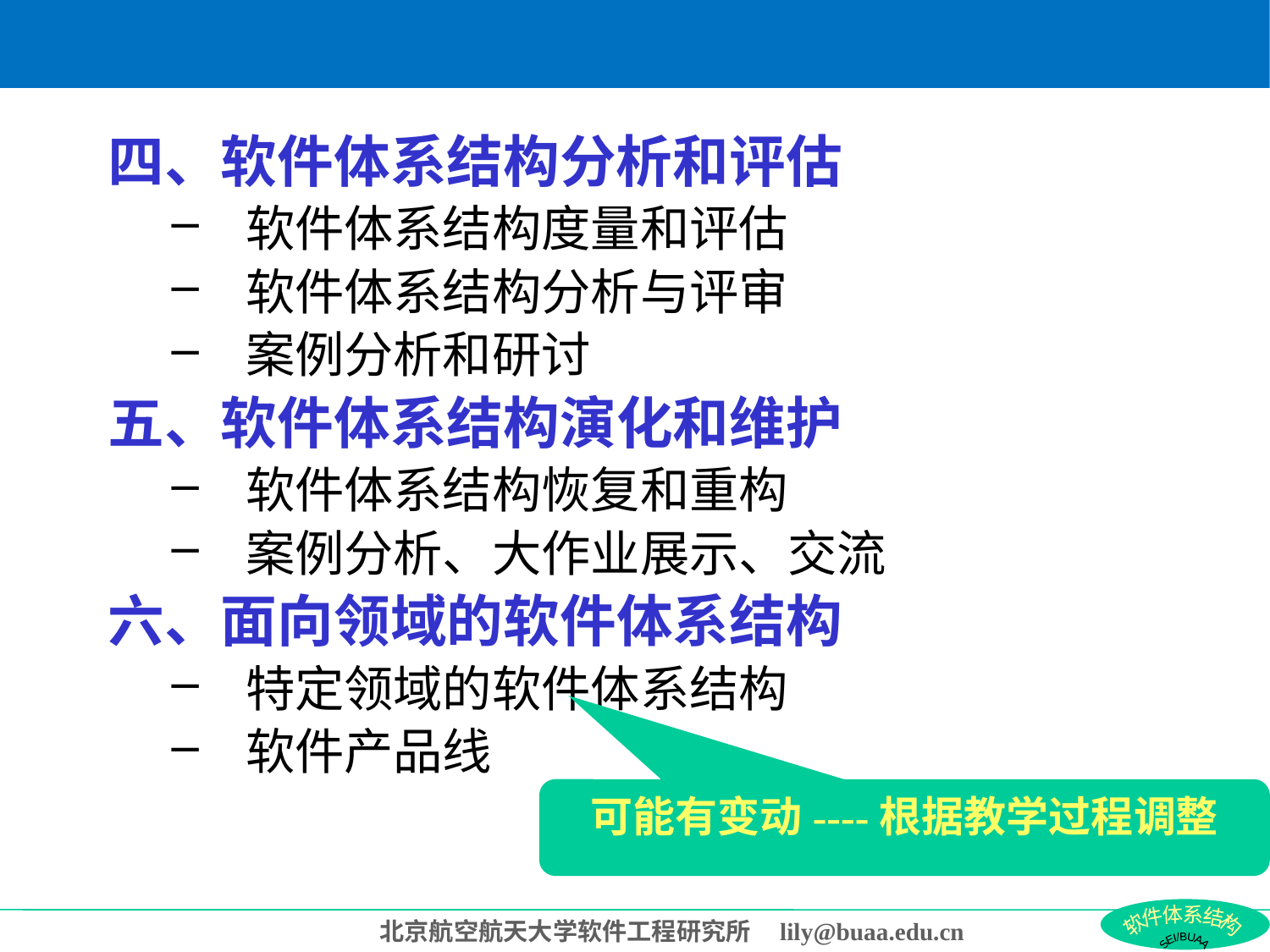

#
四、软件体系结构分析和评估
软件体系结构度量和评估
软件体系结构分析与评审
案例分析和研讨
五、软件体系结构演化和维护
软件体系结构恢复和重构
案例分析、大作业展示、交流
六、面向领域的软件体系结构
特定领域的软件体系结构
软件产品线

可能有变动----根据教学过程调整
北京航空航天大学软件工程研究所    lily@buaa.edu.cn